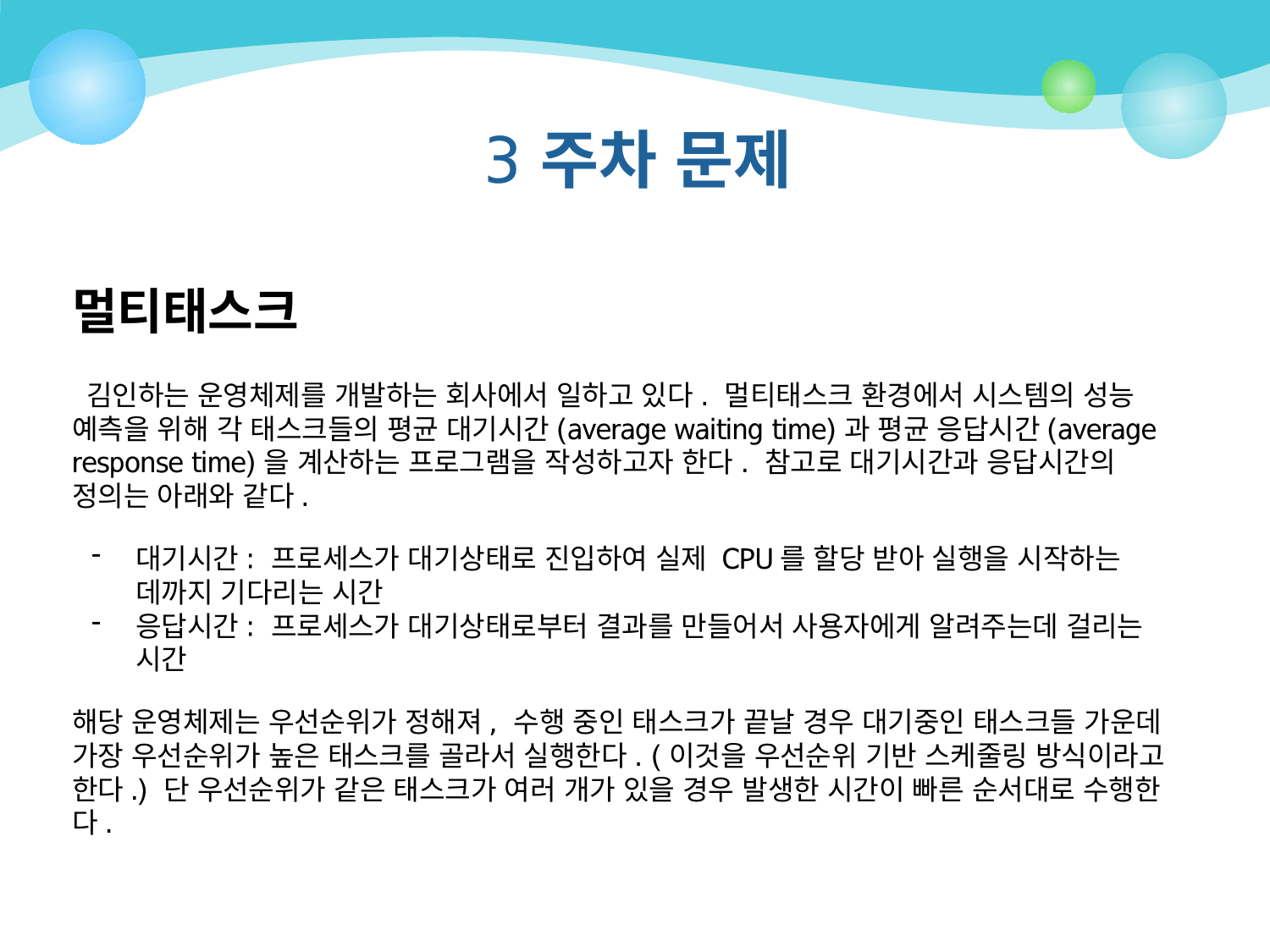

# 3주차 문제
멀티태스크

 김인하는 운영체제를 개발하는 회사에서 일하고 있다. 멀티태스크 환경에서 시스템의 성능 예측을 위해 각 태스크들의 평균 대기시간(average waiting time)과 평균 응답시간(average response time)을 계산하는 프로그램을 작성하고자 한다. 참고로 대기시간과 응답시간의 정의는 아래와 같다.
대기시간: 프로세스가 대기상태로 진입하여 실제 CPU를 할당 받아 실행을 시작하는 데까지 기다리는 시간
응답시간: 프로세스가 대기상태로부터 결과를 만들어서 사용자에게 알려주는데 걸리는 시간
해당 운영체제는 우선순위가 정해져, 수행 중인 태스크가 끝날 경우 대기중인 태스크들 가운데 가장 우선순위가 높은 태스크를 골라서 실행한다. (이것을 우선순위 기반 스케줄링 방식이라고 한다.) 단 우선순위가 같은 태스크가 여러 개가 있을 경우 발생한 시간이 빠른 순서대로 수행한다.